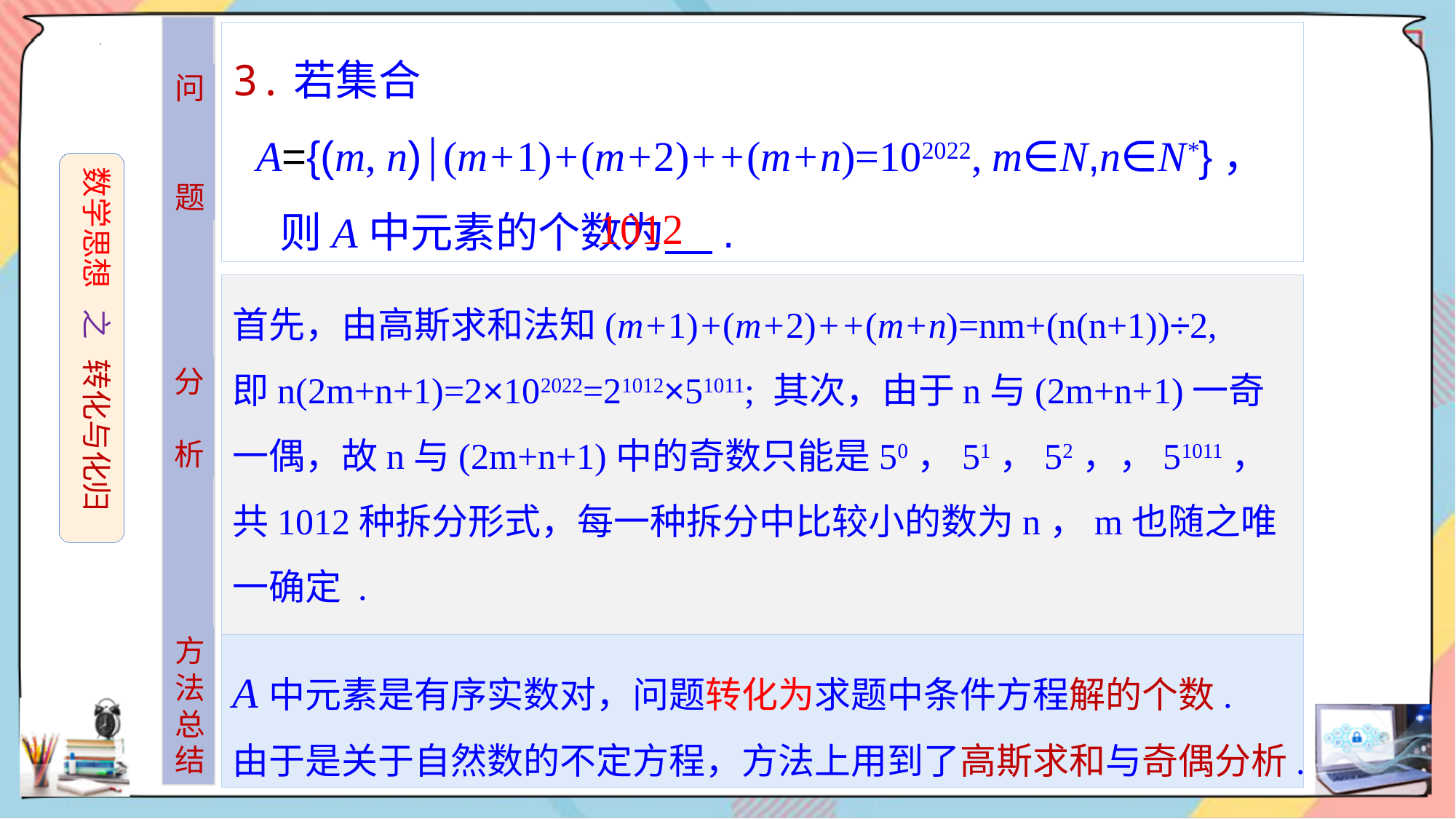

3.若集合
  A={(m, n)│(m+1)+(m+2)++(m+n)=102022, m∈N,n∈N*}，        则A中元素的个数为     .
问

题
数学思想   之   转化与化归
1012
首先，由高斯求和法知(m+1)+(m+2)++(m+n)=nm+(n(n+1))÷2,
即n(2m+n+1)=2×102022=21012×51011; 其次，由于n与(2m+n+1)一奇一偶，故n与(2m+n+1)中的奇数只能是50，51，52，，51011，共1012种拆分形式，每一种拆分中比较小的数为n，m也随之唯一确定 .
所以A中元素个数为1012.
分

析
方法总结
A中元素是有序实数对，问题转化为求题中条件方程解的个数.
由于是关于自然数的不定方程，方法上用到了高斯求和与奇偶分析.